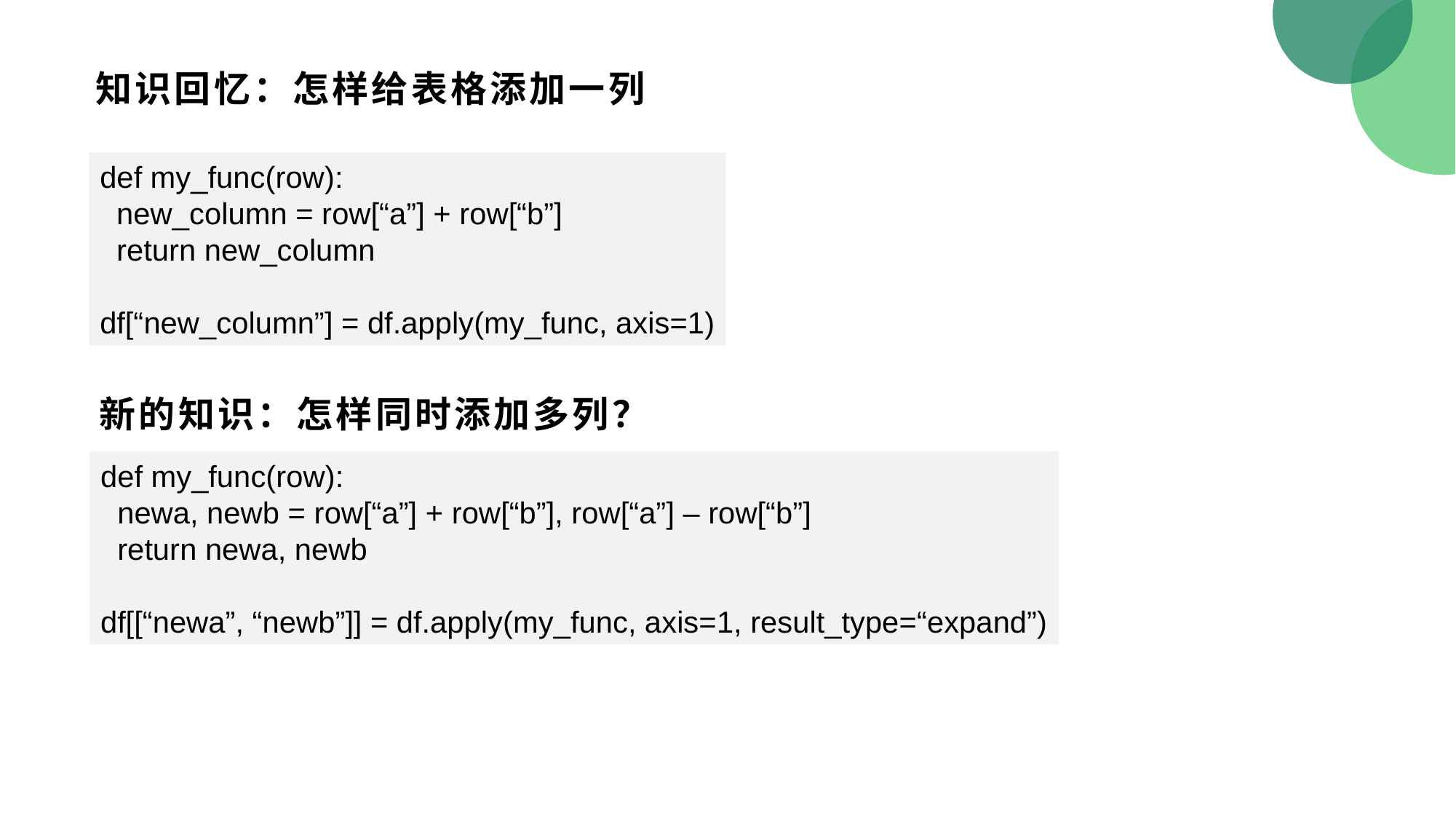

# 知识回忆：怎样给表格添加一列
def my_func(row):
  new_column = row[“a”] + row[“b”]
  return new_column

df[“new_column”] = df.apply(my_func, axis=1)
新的知识：怎样同时添加多列？
def my_func(row):
  newa, newb = row[“a”] + row[“b”], row[“a”] – row[“b”]
  return newa, newb

df[[“newa”, “newb”]] = df.apply(my_func, axis=1, result_type=“expand”)